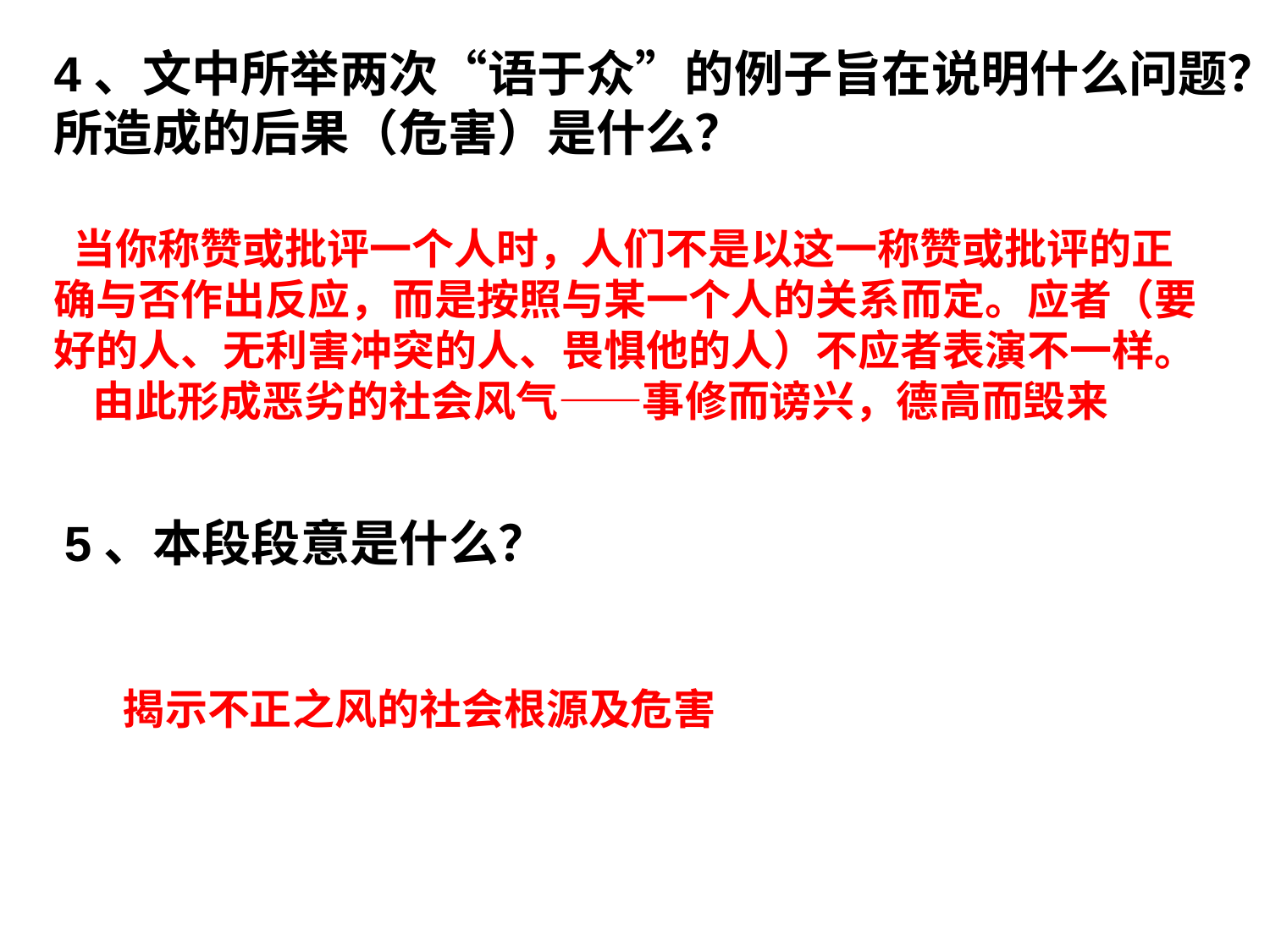

4、文中所举两次“语于众”的例子旨在说明什么问题？所造成的后果（危害）是什么？
 当你称赞或批评一个人时，人们不是以这一称赞或批评的正确与否作出反应，而是按照与某一个人的关系而定。应者（要好的人、无利害冲突的人、畏惧他的人）不应者表演不一样。
   由此形成恶劣的社会风气——事修而谤兴，德高而毁来
5、本段段意是什么？
 揭示不正之风的社会根源及危害